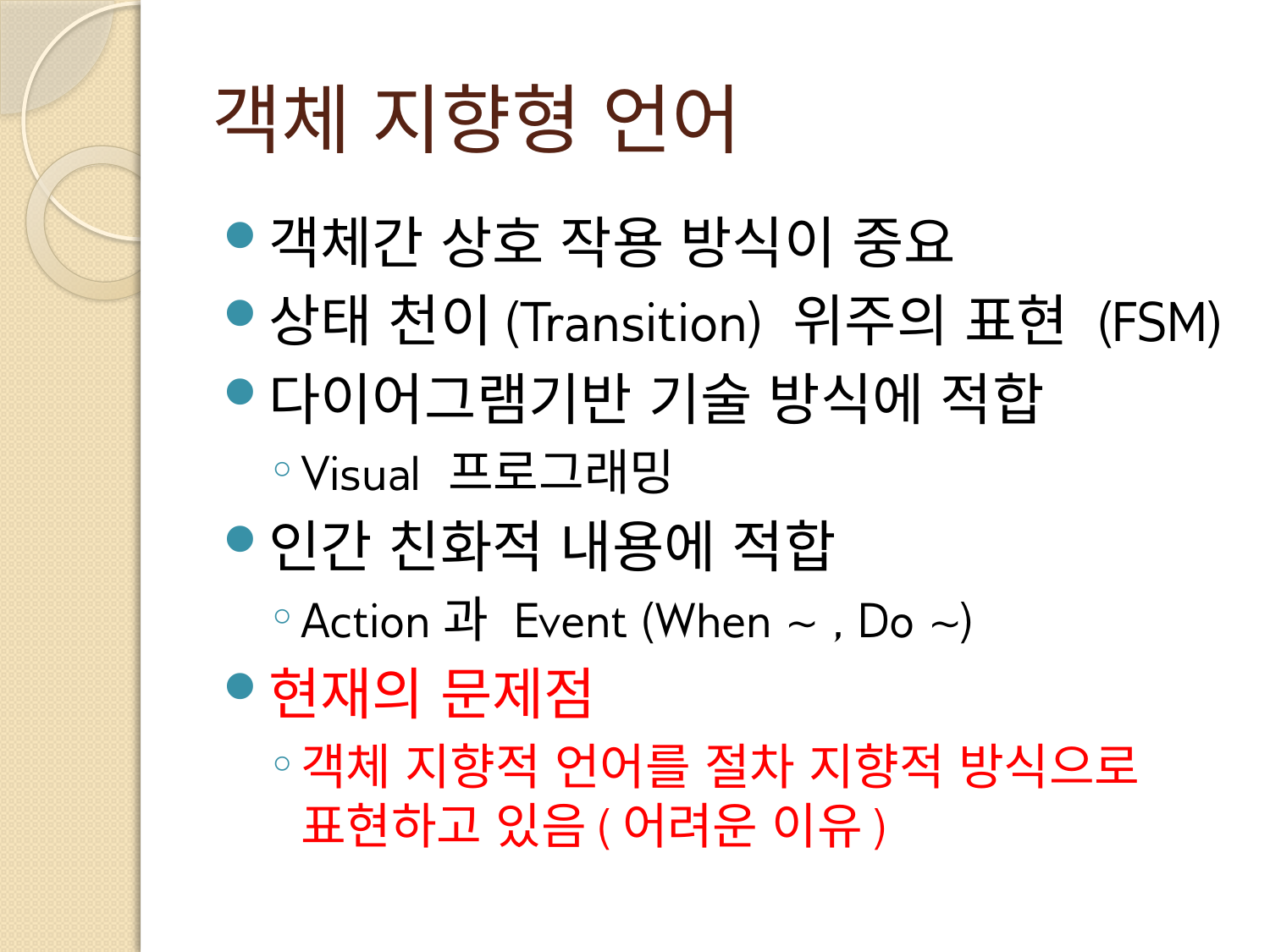

# 객체 지향형 언어
객체간 상호 작용 방식이 중요
상태 천이(Transition) 위주의 표현 (FSM)
다이어그램기반 기술 방식에 적합
Visual 프로그래밍
인간 친화적 내용에 적합
Action과 Event (When ~ , Do ~)
현재의 문제점
객체 지향적 언어를 절차 지향적 방식으로 표현하고 있음(어려운 이유)